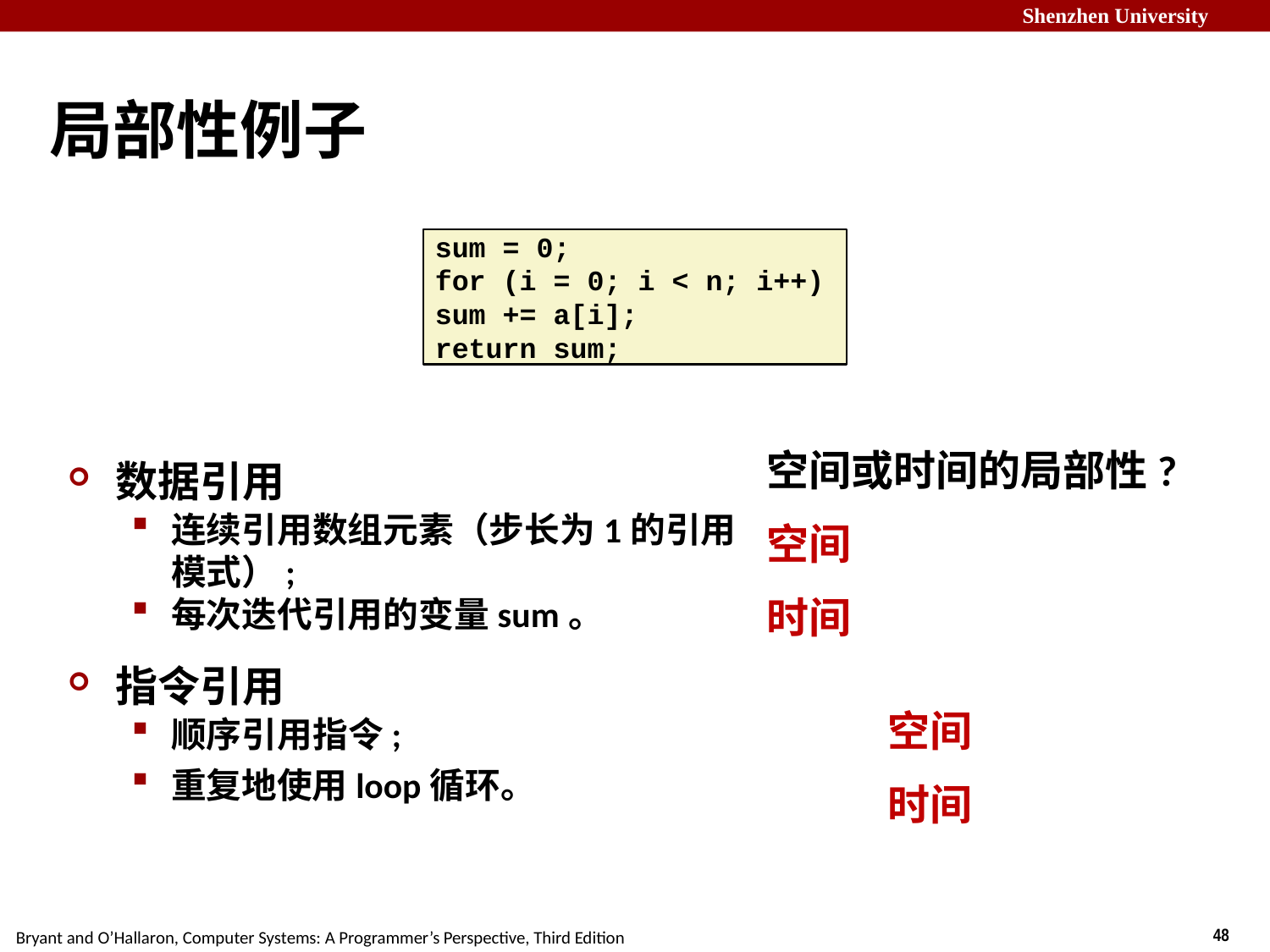

# 局部性例子
sum = 0;
for (i = 0; i < n; i++) sum += a[i];
return sum;
空间或时间的局部性?
空间
时间
数据引用
连续引用数组元素（步长为1的引用模式）;
每次迭代引用的变量sum。
指令引用
空间
时间
顺序引用指令;
重复地使用loop循环。